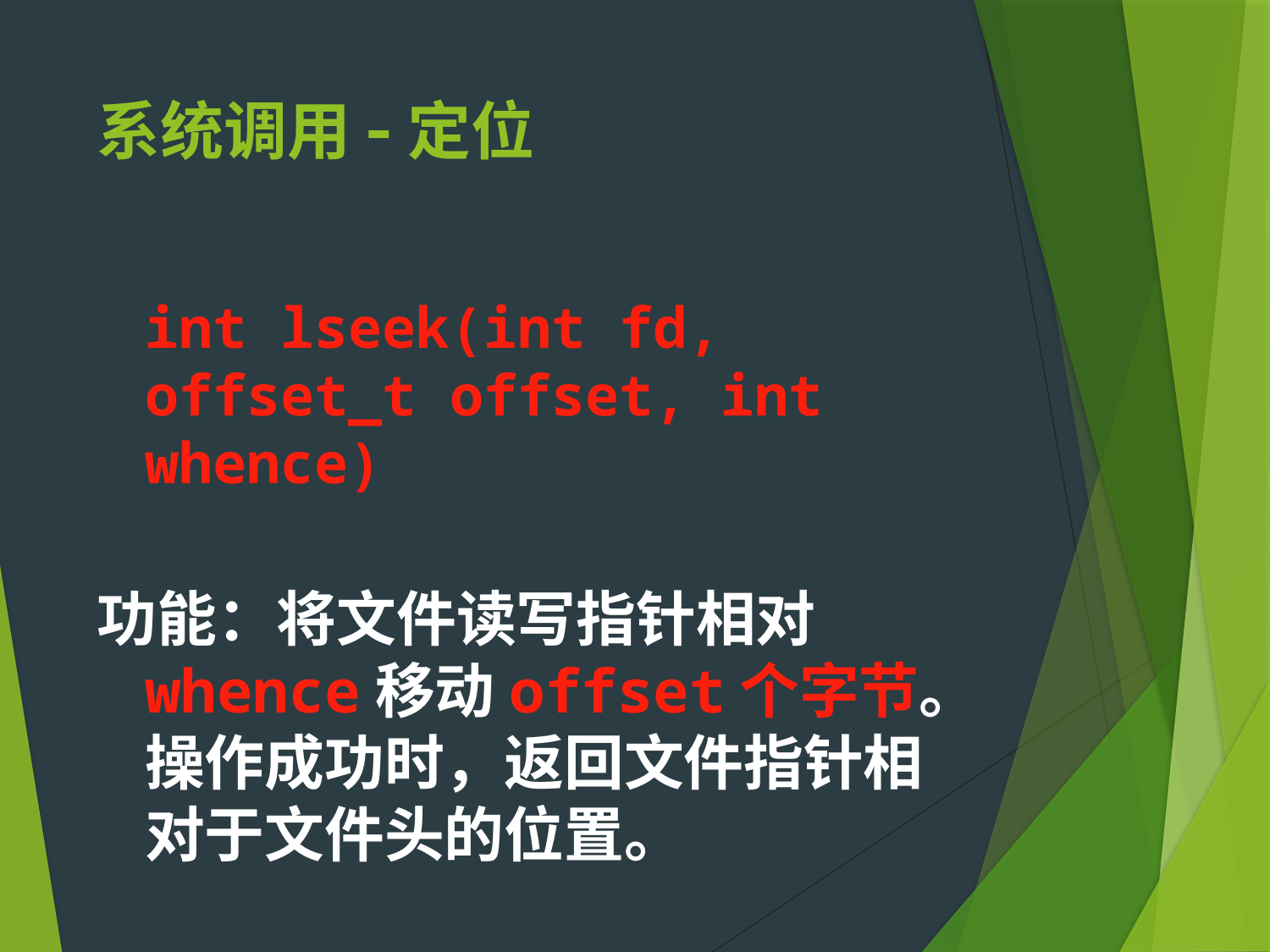

# 系统调用-定位
	int lseek(int fd, offset_t offset, int whence)

功能：将文件读写指针相对whence移动offset个字节。操作成功时，返回文件指针相对于文件头的位置。